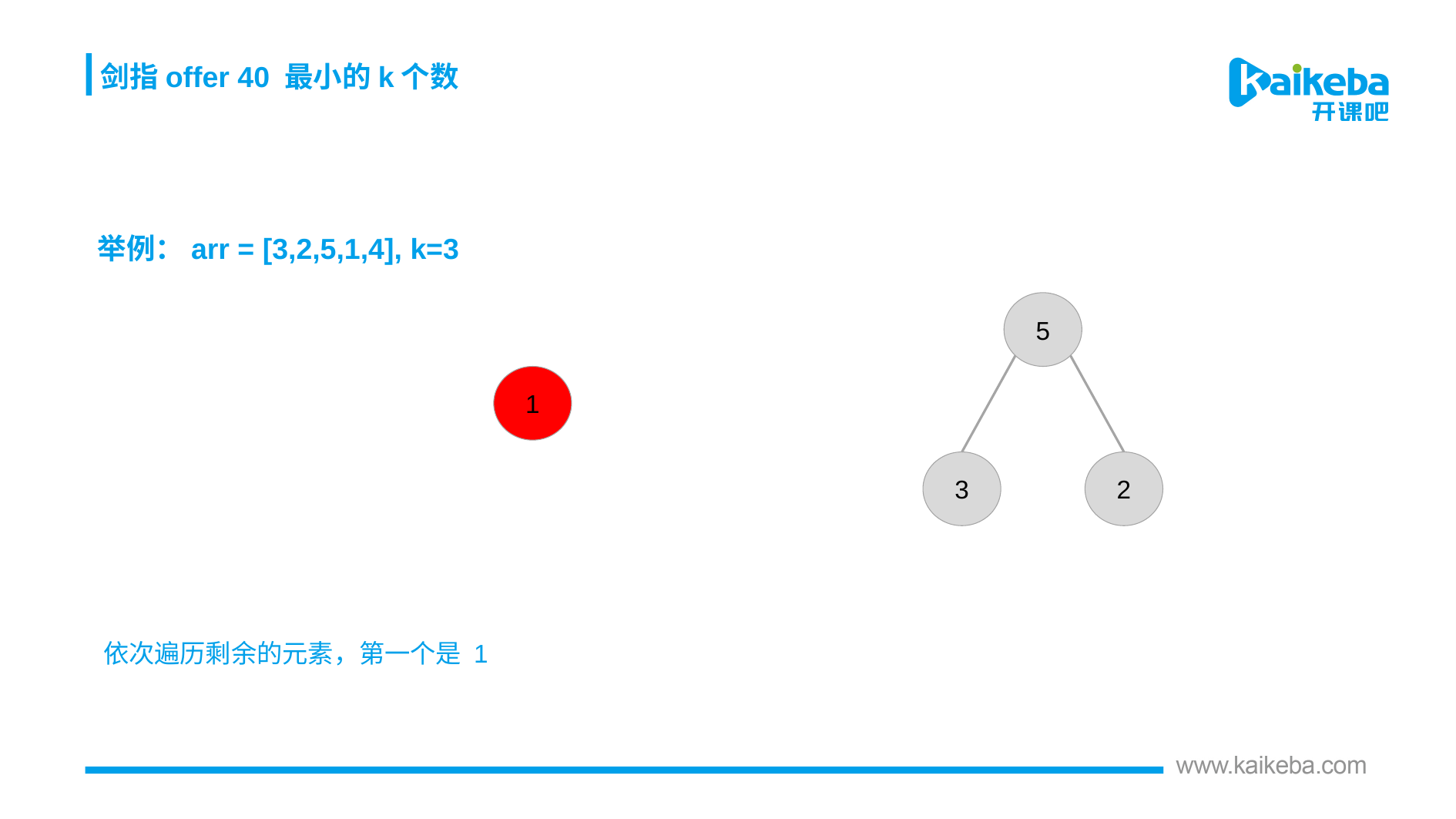

剑指offer 40 最小的k个数
举例：arr = [3,2,5,1,4], k=3
5
1
3
2
依次遍历剩余的元素，第一个是 1